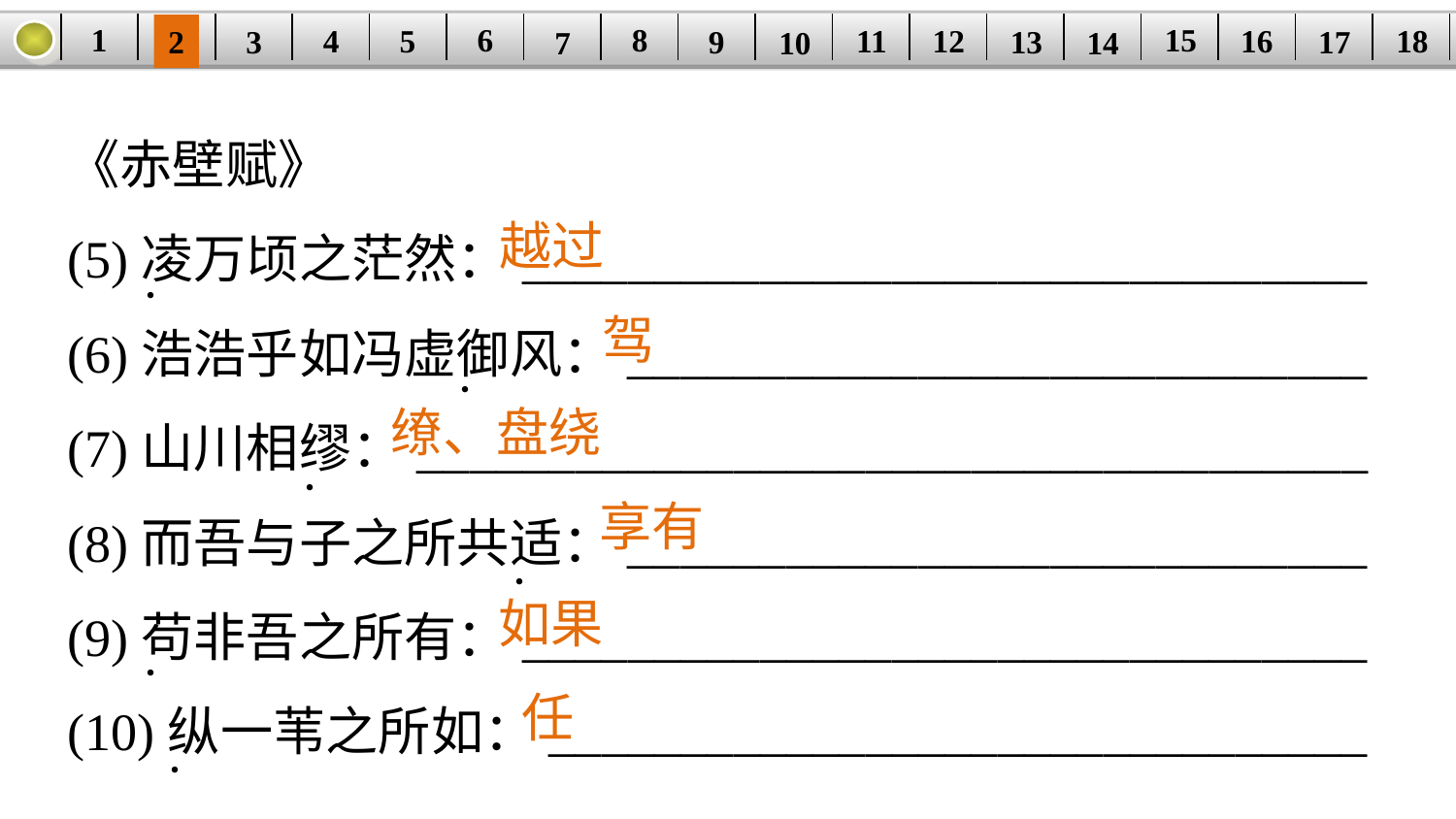

1
8
15
6
11
18
5
16
|  |  |  |  |  |  |  |  |  |  |  |  |  |  |  |  |  |  |
| --- | --- | --- | --- | --- | --- | --- | --- | --- | --- | --- | --- | --- | --- | --- | --- | --- | --- |
12
4
17
13
3
9
2
14
7
10

《赤壁赋》
(5)凌万顷之茫然：________________________________
(6)浩浩乎如冯虚御风：____________________________
(7)山川相缪：____________________________________
(8)而吾与子之所共适：____________________________
(9)苟非吾之所有：________________________________
(10)纵一苇之所如：_______________________________
越过
·
驾
·
缭、盘绕
·
享有
·
如果
·
任
·